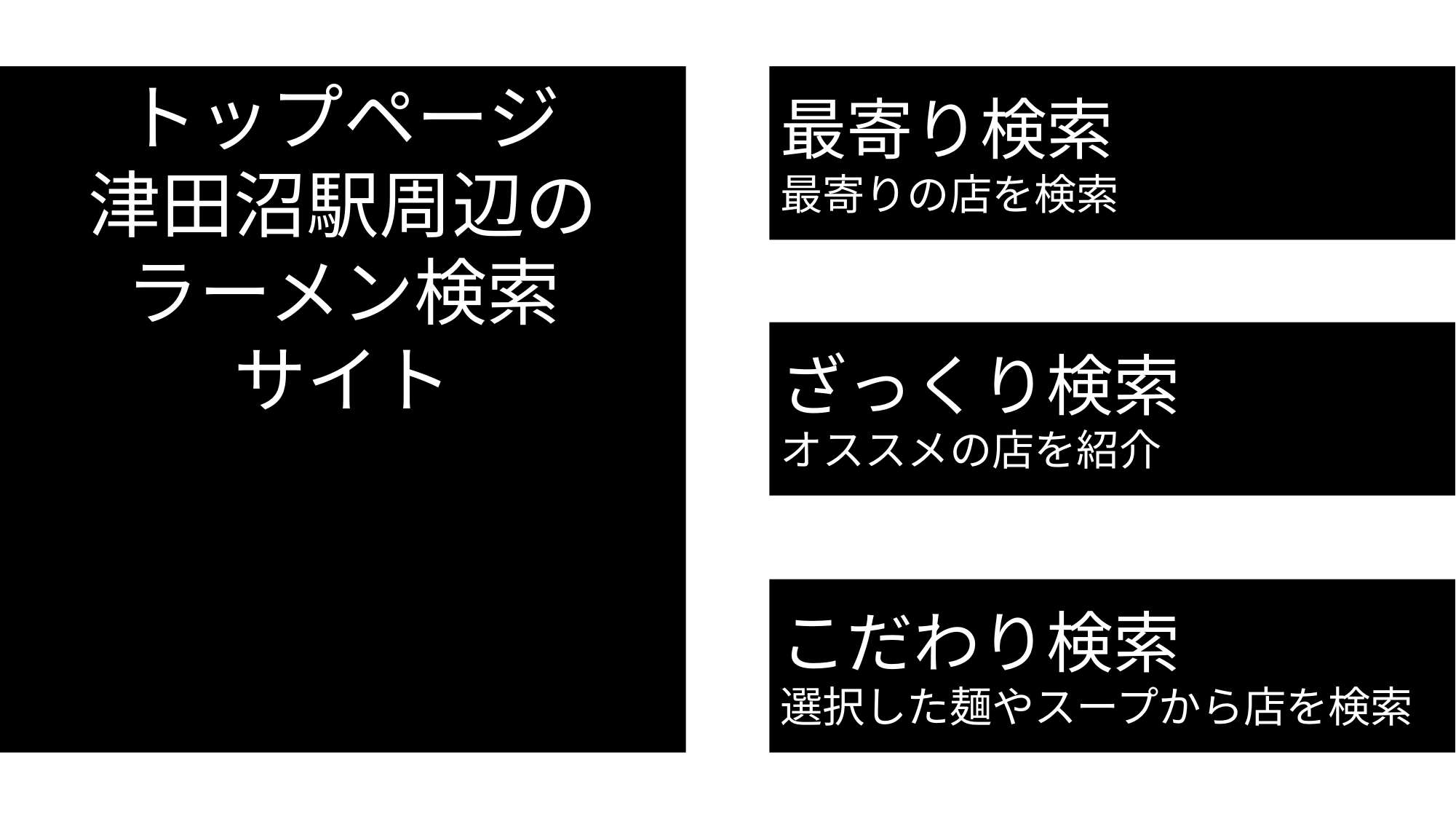

トップページ
津田沼駅周辺の
ラーメン検索
サイト
最寄り検索
最寄りの店を検索
ざっくり検索
オススメの店を紹介
こだわり検索
選択した麺やスープから店を検索